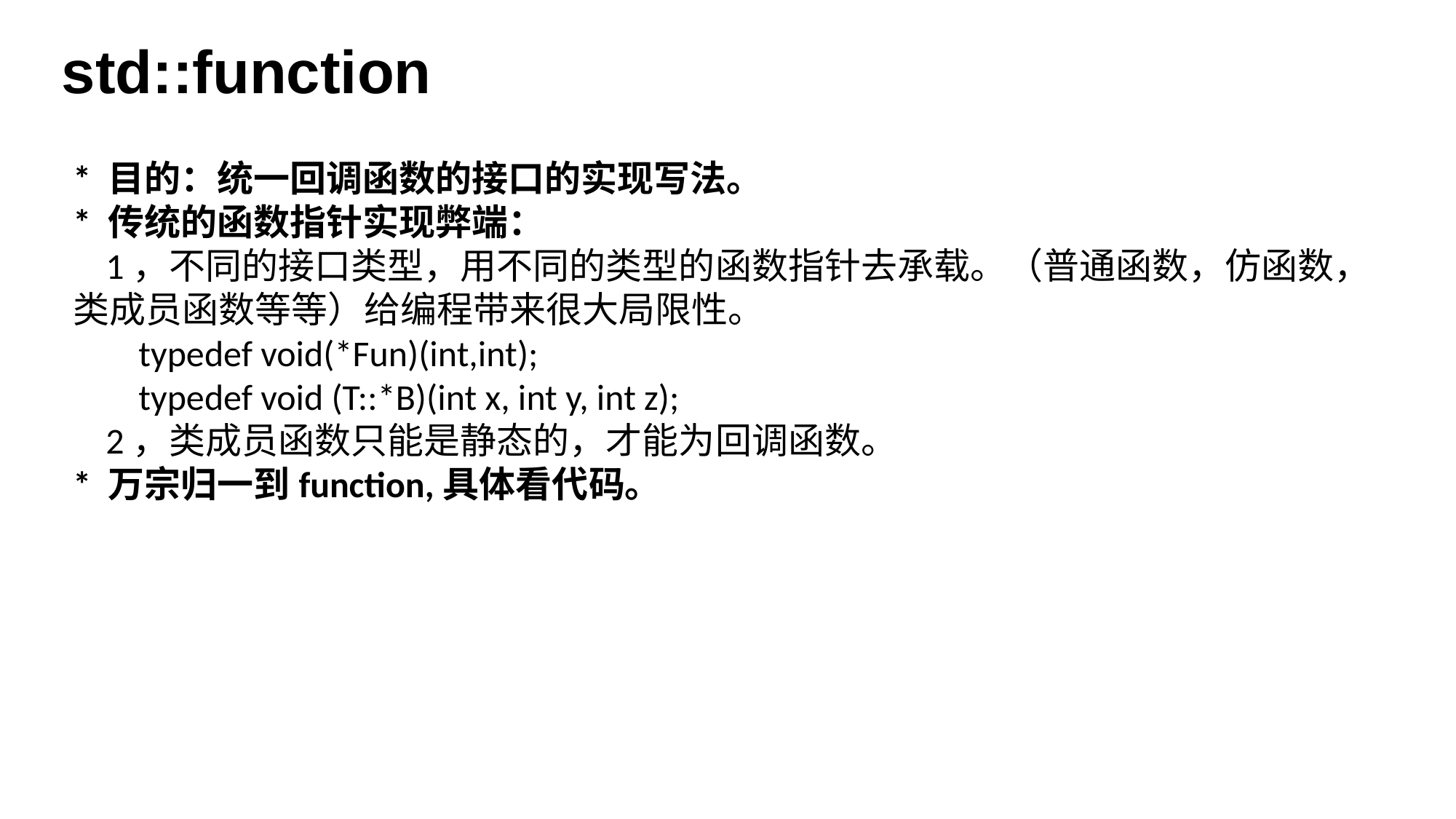

std::function
* 目的：统一回调函数的接口的实现写法。
* 传统的函数指针实现弊端：
    1，不同的接口类型，用不同的类型的函数指针去承载。（普通函数，仿函数，类成员函数等等）给编程带来很大局限性。
        typedef void(*Fun)(int,int);
        typedef void (T::*B)(int x, int y, int z);
    2，类成员函数只能是静态的，才能为回调函数。
* 万宗归一到function,具体看代码。